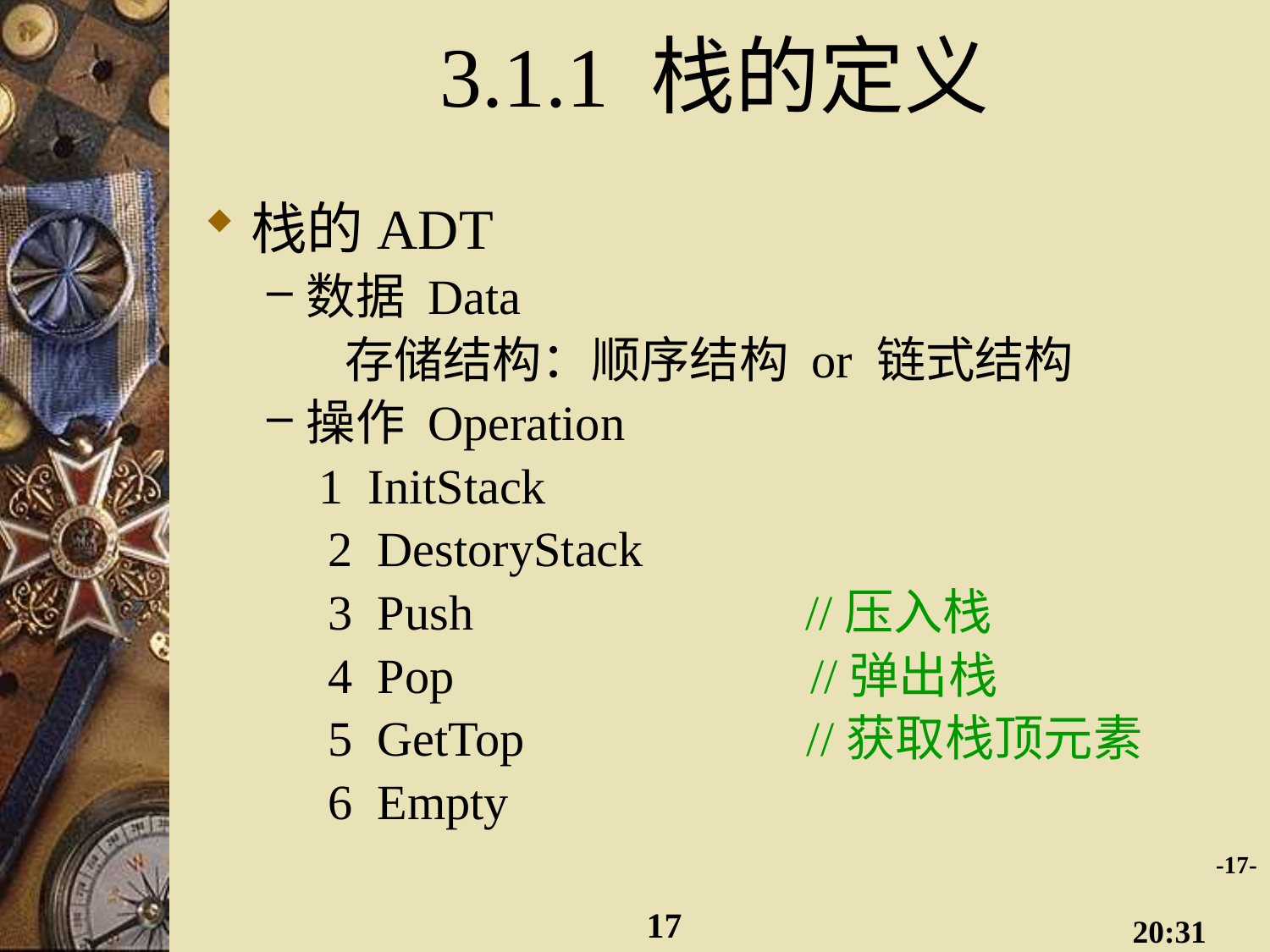

# 3.1.1 栈的定义
栈的ADT
数据 Data
      存储结构：顺序结构 or 链式结构
操作 Operation
	 1  InitStack
     2  DestoryStack
     3  Push                           //压入栈
     4  Pop                             //弹出栈
     5  GetTop                       //获取栈顶元素
     6  Empty
-17-